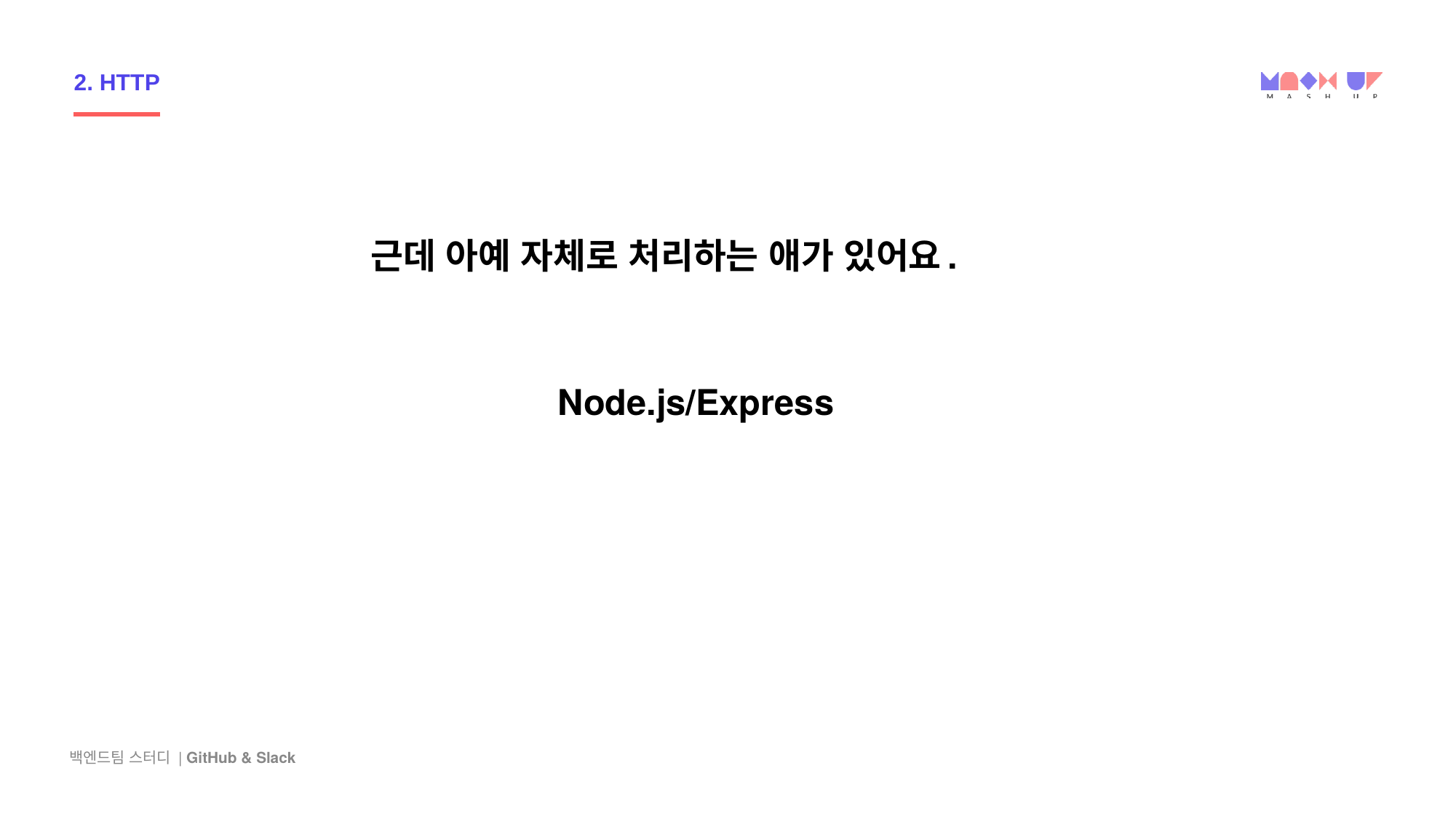

# 2. HTTP
근데 아예 자체로 처리하는 애가 있어요.
Node.js/Express
32